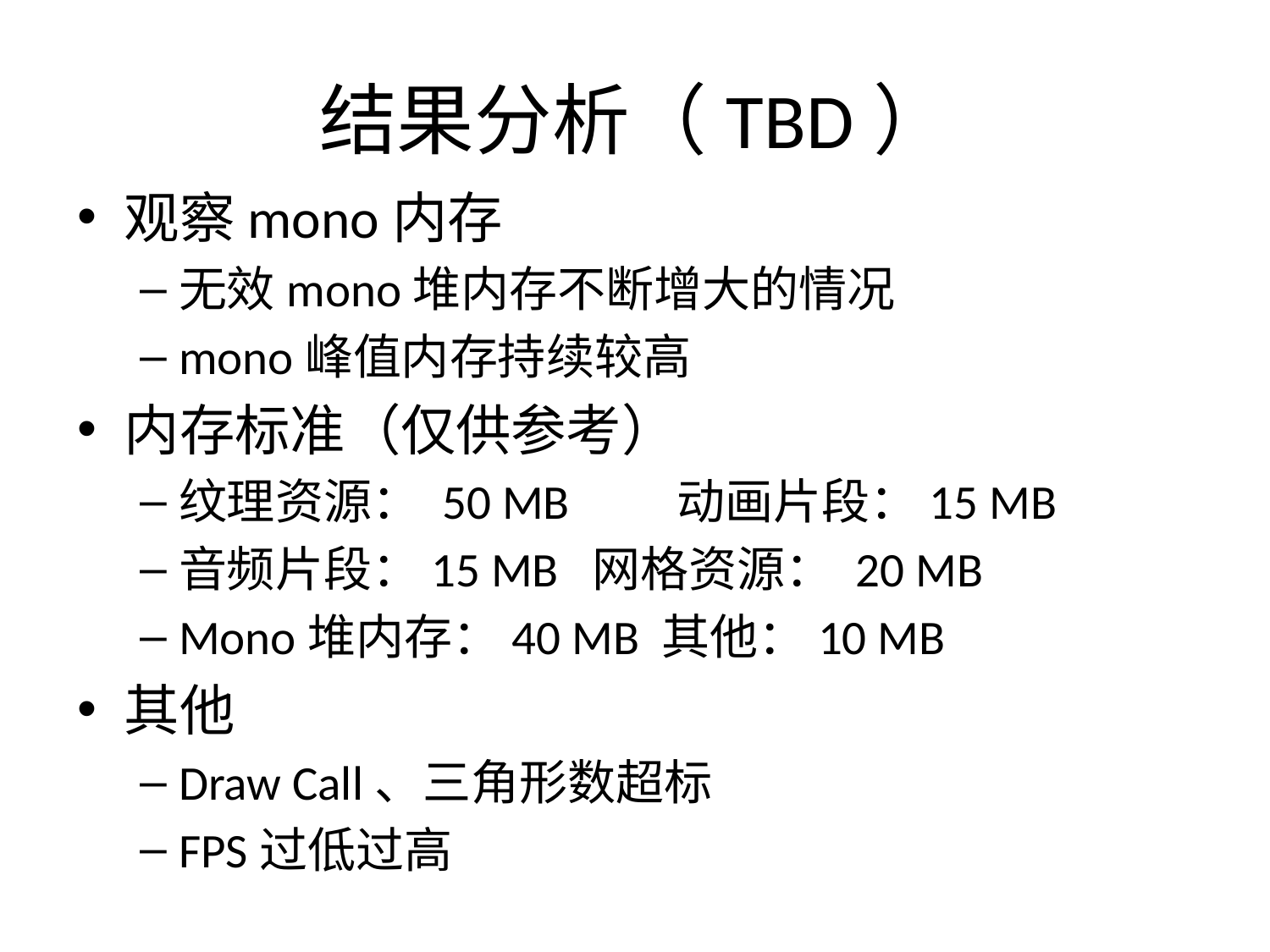

# 结果分析（TBD）
观察mono内存
无效mono堆内存不断增大的情况
mono峰值内存持续较高
内存标准（仅供参考）
纹理资源： 50 MB	动画片段：15 MB
音频片段：15 MB  网格资源： 20 MB
Mono堆内存：40 MB 其他：10 MB
其他
Draw Call、三角形数超标
FPS过低过高